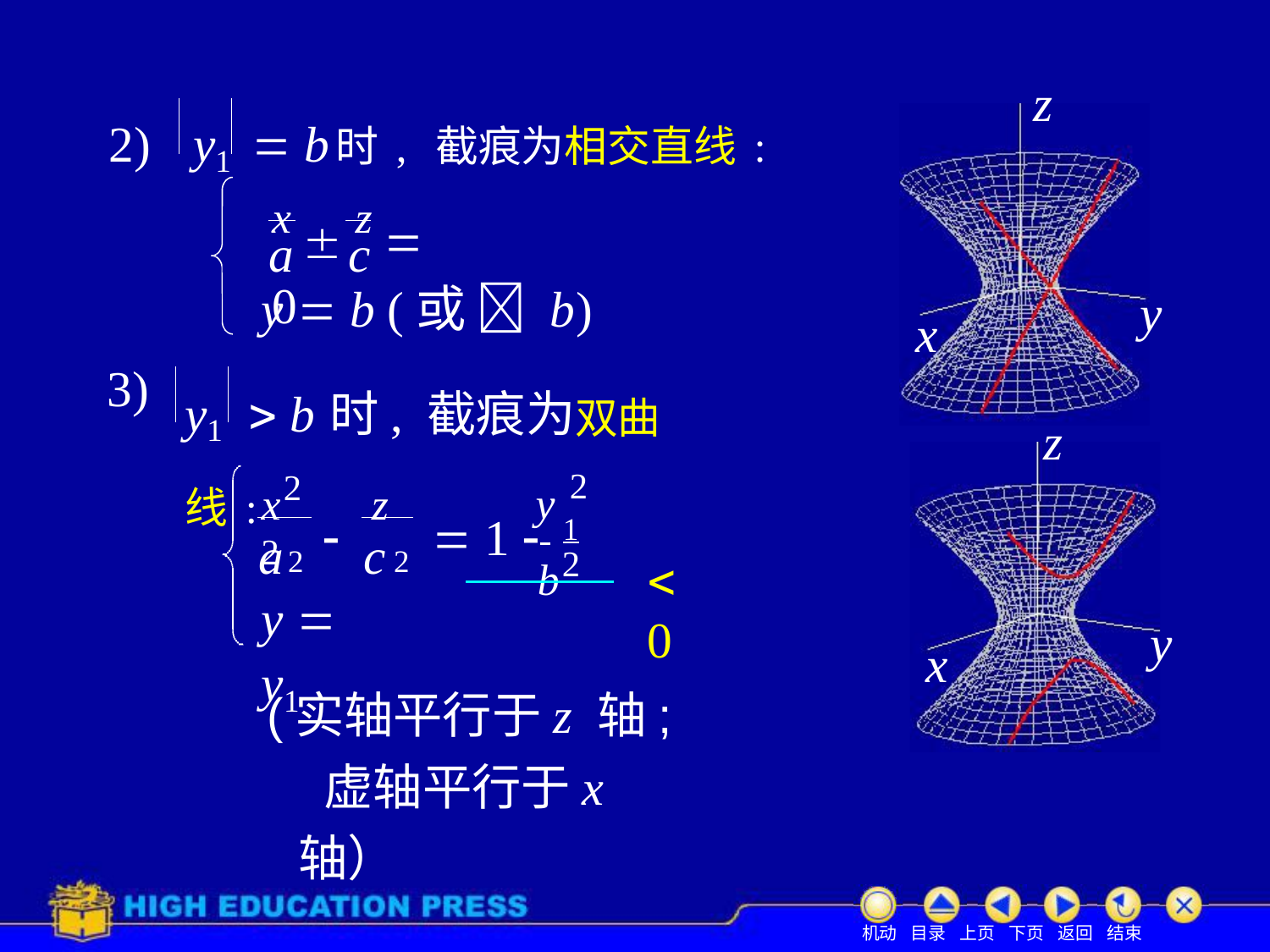

z
2)	y1	= b	时, 截痕为相交直线:

x ± z = 0
a	c

y = b (或− b)
y1	> b时, 截痕为双曲线:
y
x
3)

z
y 2
x2	z 2

2 −	2	= 1 − 1
b2

a	c
< 0

y = y1
y
x
(实轴平行于z 轴;  虚轴平行于x 轴）

机动 目录 上页 下页 返回 结束